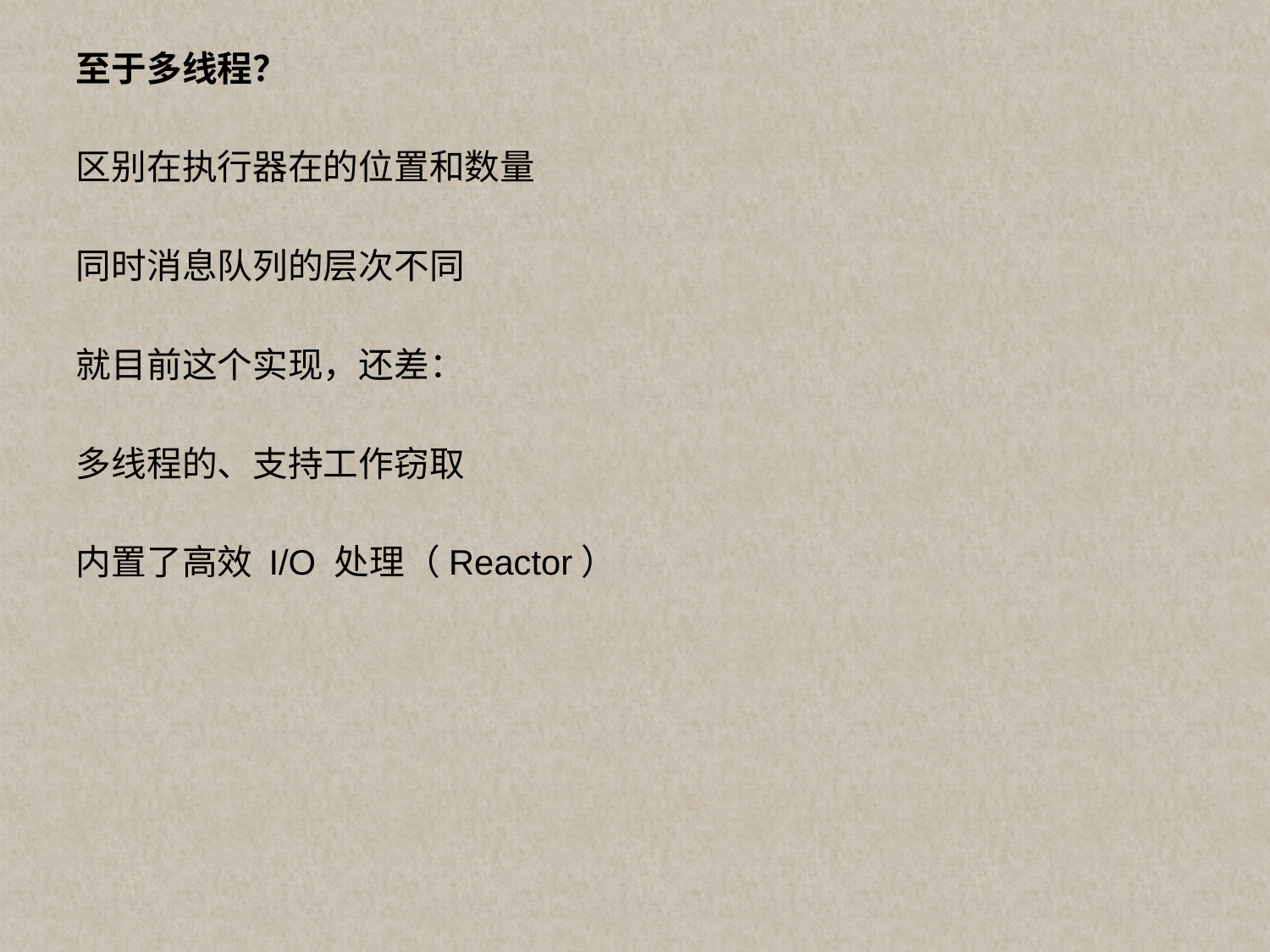

至于多线程？

区别在执行器在的位置和数量

同时消息队列的层次不同

就目前这个实现，还差：

多线程的、支持工作窃取

内置了高效 I/O 处理（Reactor）